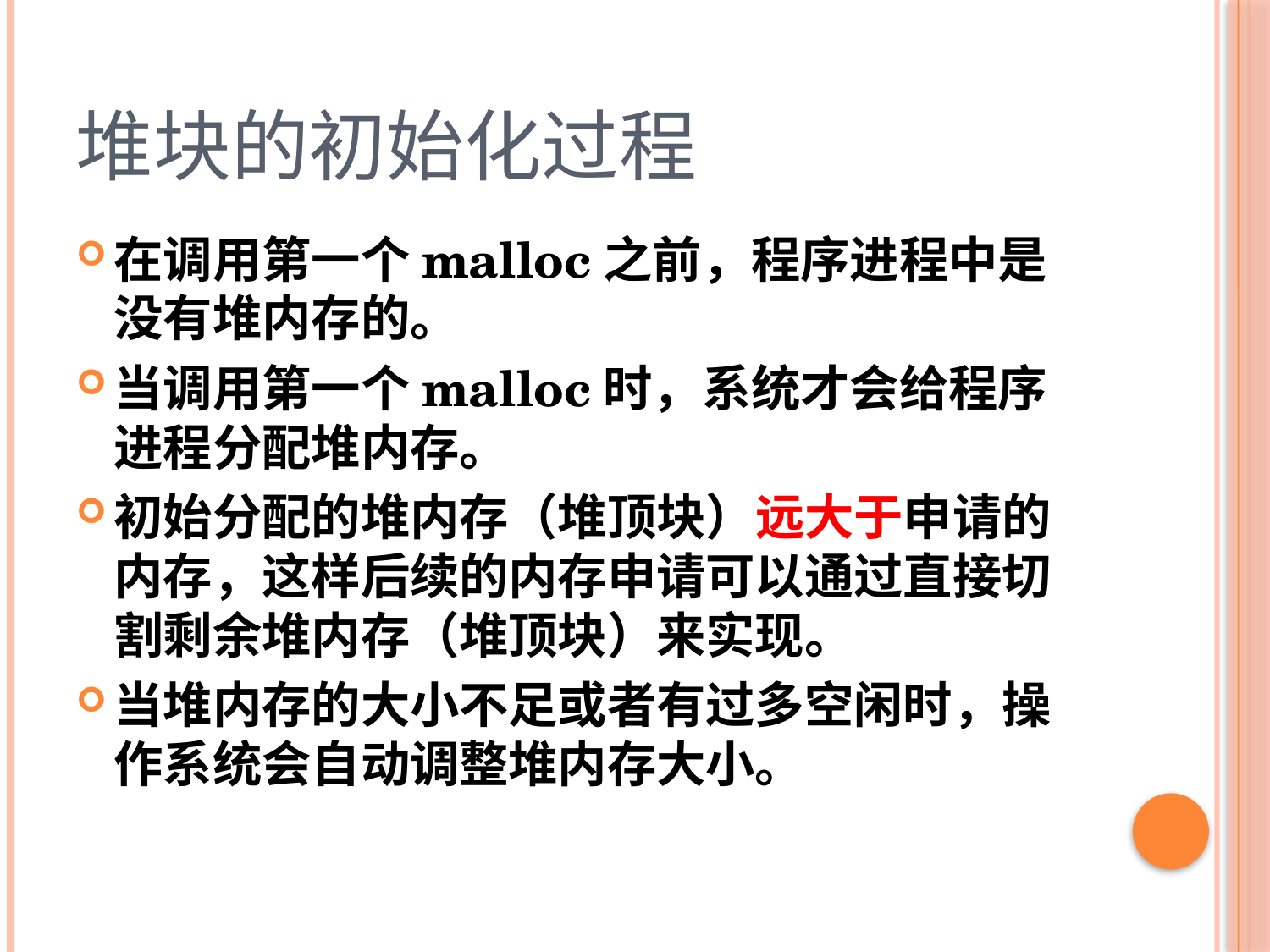

# 堆块的初始化过程
在调用第一个malloc之前，程序进程中是没有堆内存的。
当调用第一个malloc时，系统才会给程序进程分配堆内存。
初始分配的堆内存（堆顶块）远大于申请的内存，这样后续的内存申请可以通过直接切割剩余堆内存（堆顶块）来实现。
当堆内存的大小不足或者有过多空闲时，操作系统会自动调整堆内存大小。